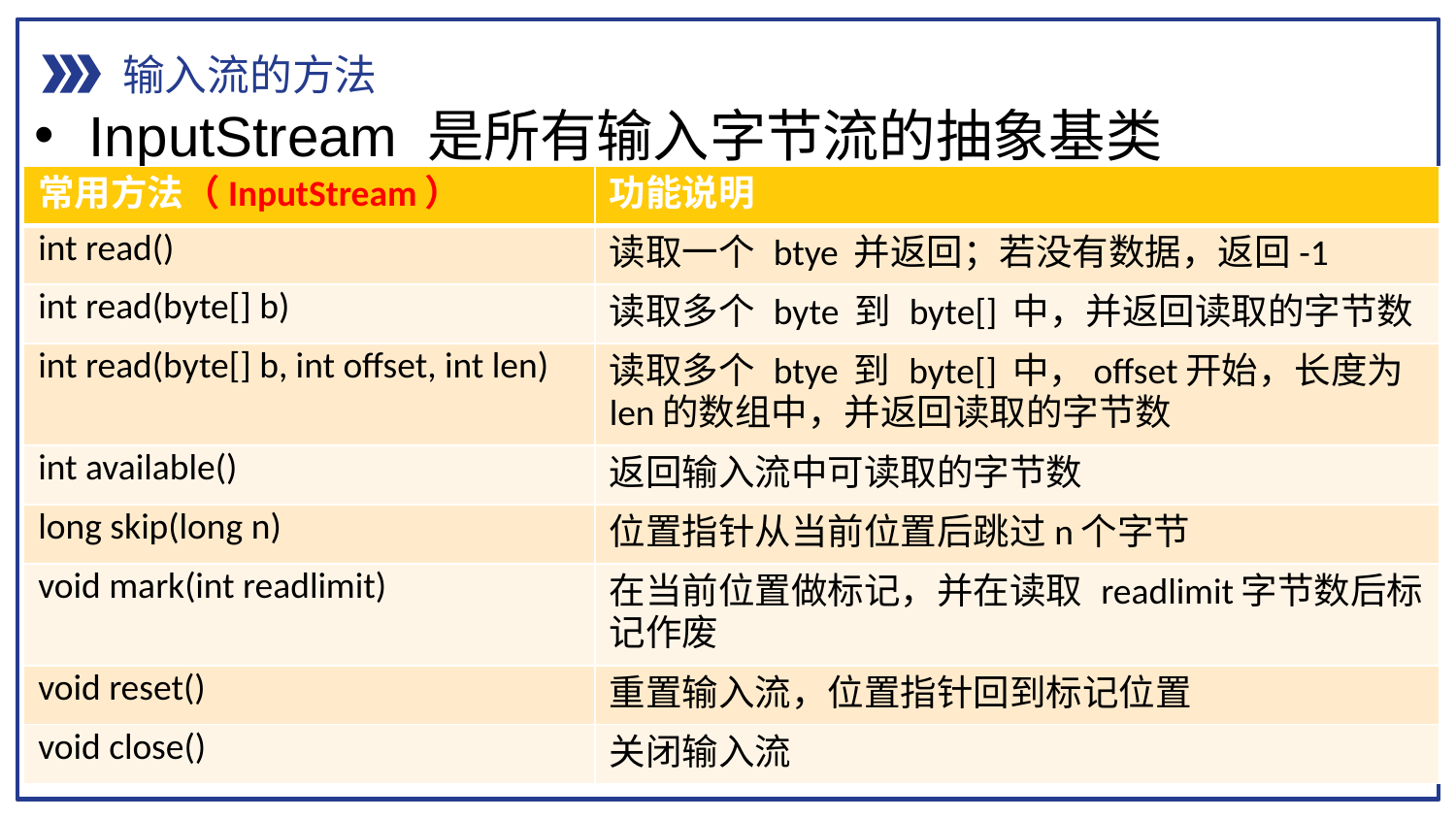

输入流的方法

InputStream 是所有输入字节流的抽象基类

| 常用方法（InputStream） | 功能说明 |
| --- | --- |
| int read() | 读取一个 btye 并返回；若没有数据，返回-1 |
| int read(byte[] b) | 读取多个 byte 到 byte[] 中，并返回读取的字节数 |
| int read(byte[] b, int offset, int len) | 读取多个 btye 到 byte[] 中，offset开始，长度为len的数组中，并返回读取的字节数 |
| int available() | 返回输入流中可读取的字节数 |
| long skip(long n) | 位置指针从当前位置后跳过n个字节 |
| void mark(int readlimit) | 在当前位置做标记，并在读取 readlimit字节数后标记作废 |
| void reset() | 重置输入流，位置指针回到标记位置 |
| void close() | 关闭输入流 |